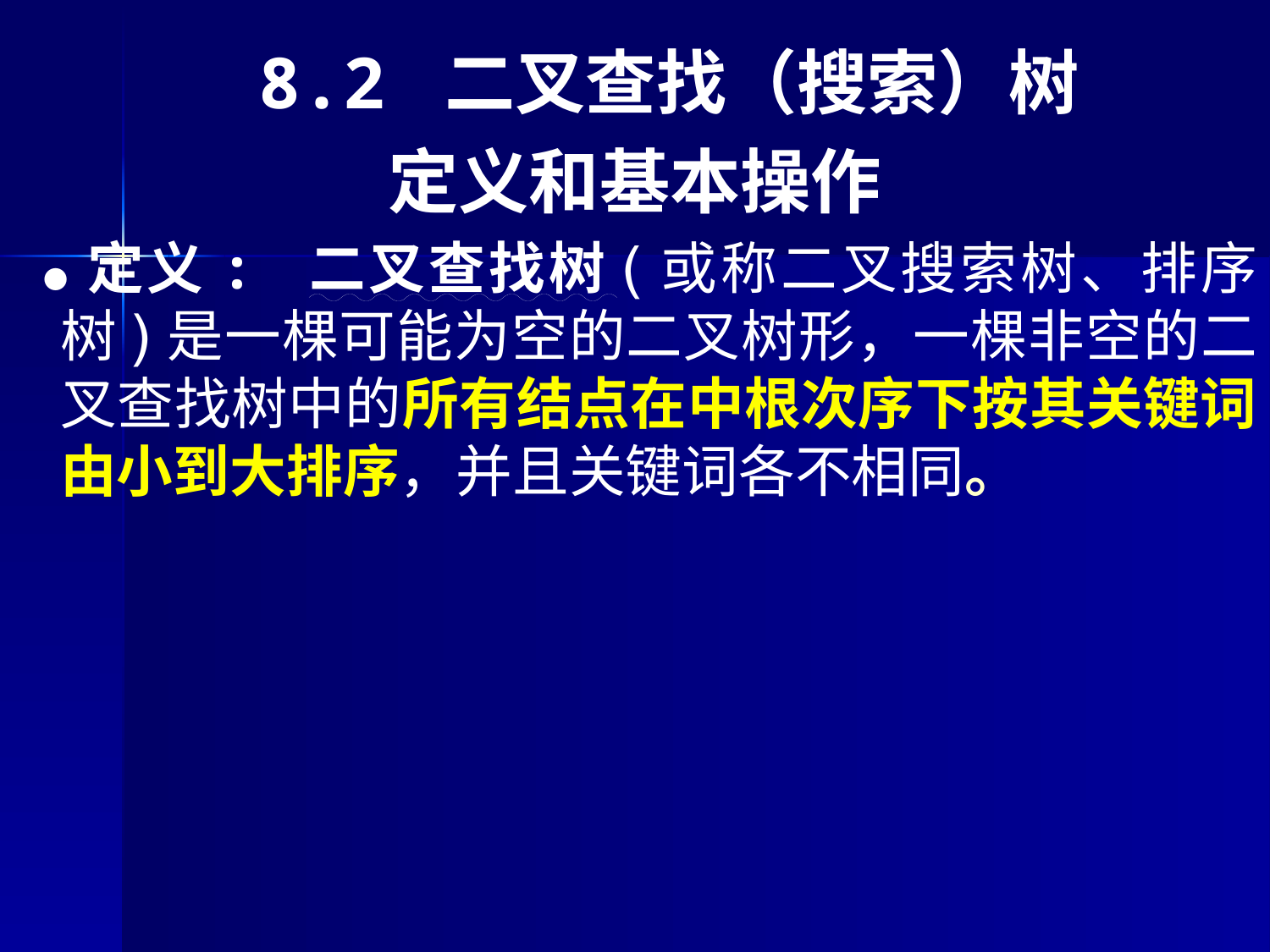

8.2 二叉查找（搜索）树
定义和基本操作
   ● 定义: 二叉查找树(或称二叉搜索树、排序树)是一棵可能为空的二叉树形，一棵非空的二叉查找树中的所有结点在中根次序下按其关键词由小到大排序，并且关键词各不相同。